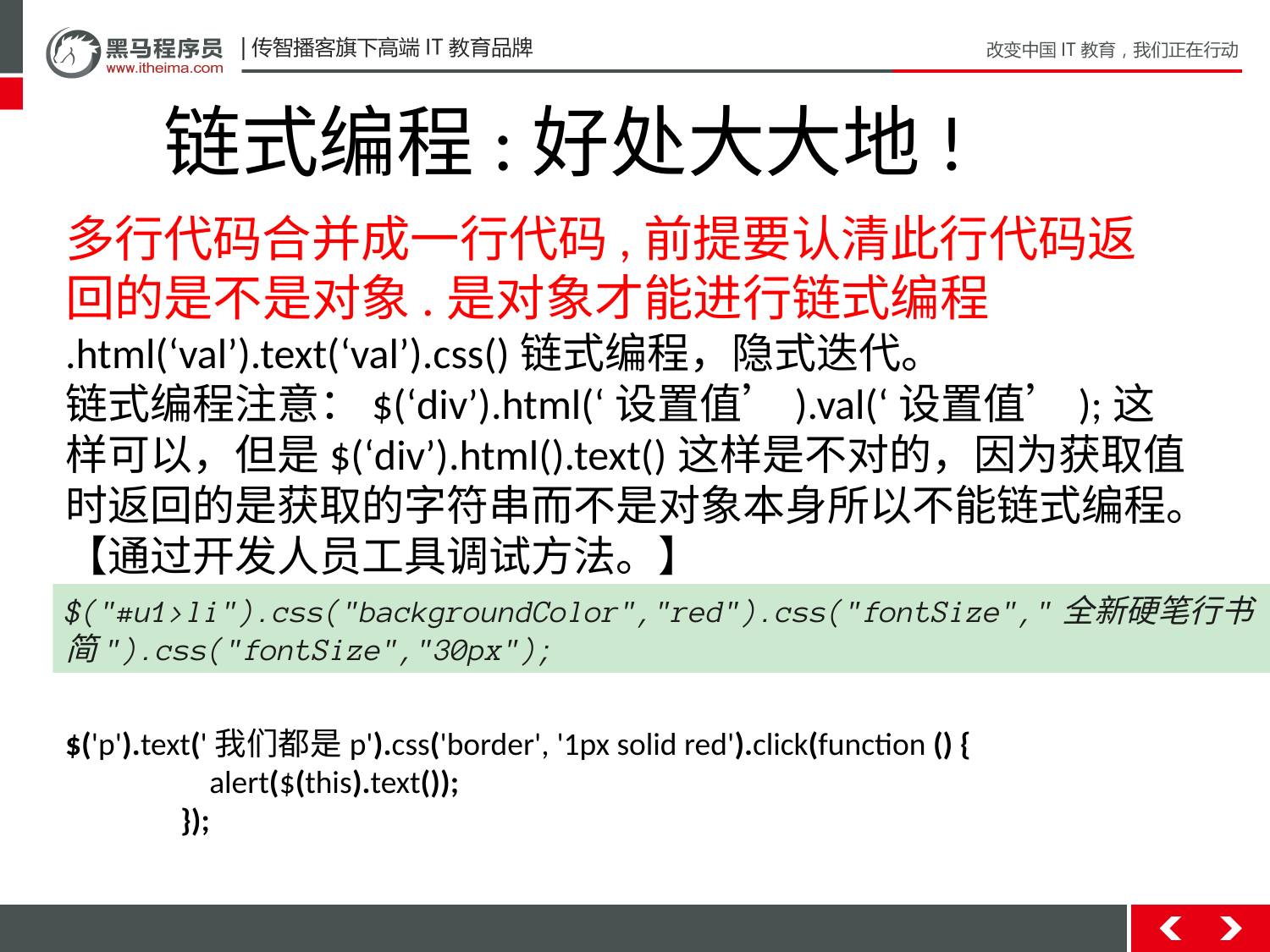

链式编程:好处大大地!
多行代码合并成一行代码,前提要认清此行代码返回的是不是对象.是对象才能进行链式编程
.html(‘val’).text(‘val’).css()链式编程，隐式迭代。
链式编程注意：$(‘div’).html(‘设置值’).val(‘设置值’);这样可以，但是$(‘div’).html().text()这样是不对的，因为获取值时返回的是获取的字符串而不是对象本身所以不能链式编程。【通过开发人员工具调试方法。】
$("#u1>li").css("backgroundColor","red").css("fontSize","全新硬笔行书简").css("fontSize","30px");
$('p').text('我们都是p').css('border', '1px solid red').click(function () {
                    alert($(this).text());
                });